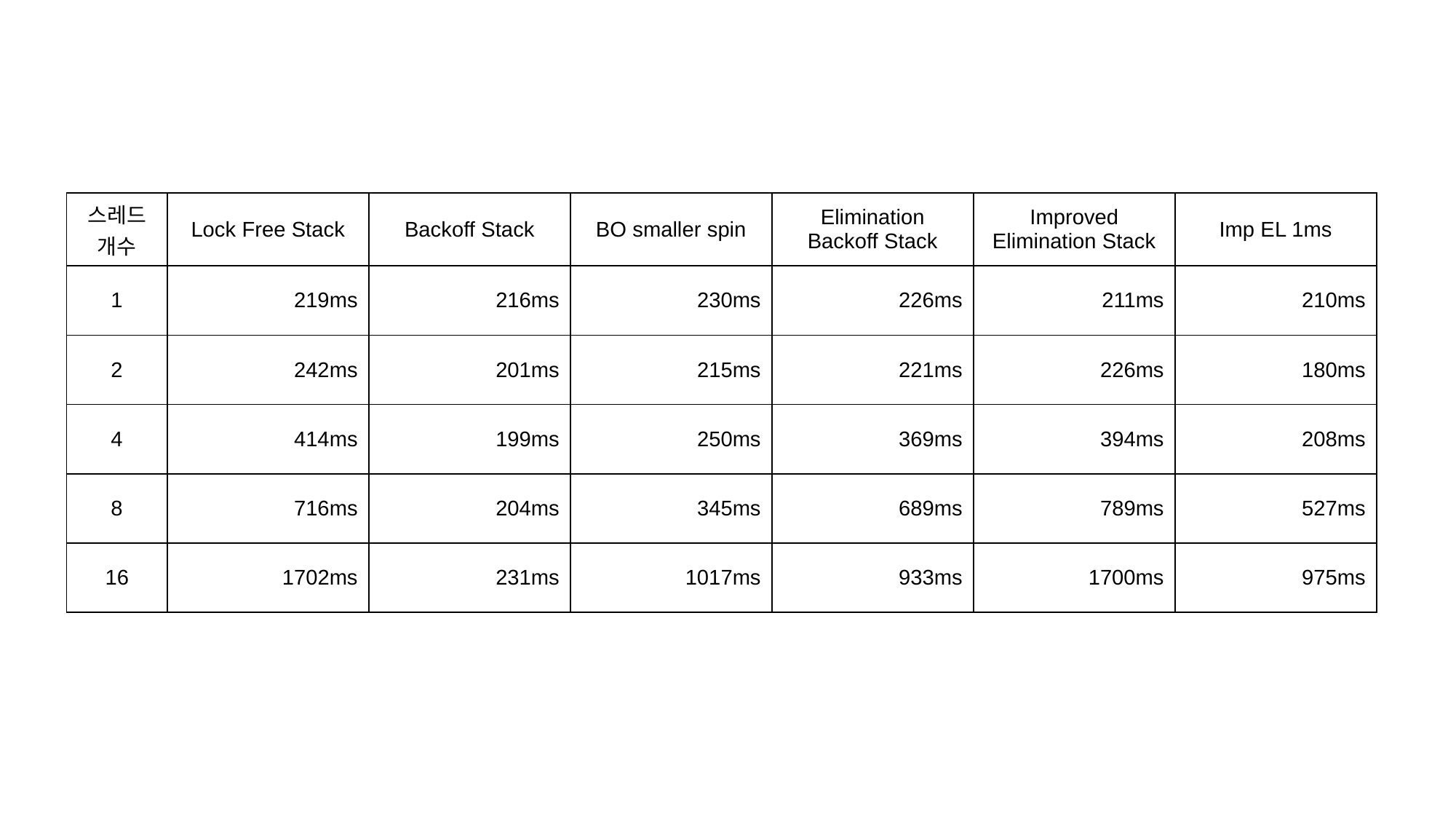

| 스레드 개수 | Lock Free Stack | Backoff Stack | BO smaller spin | Elimination Backoff Stack | Improved Elimination Stack | Imp EL 1ms |
| --- | --- | --- | --- | --- | --- | --- |
| 1 | 219ms | 216ms | 230ms | 226ms | 211ms | 210ms |
| 2 | 242ms | 201ms | 215ms | 221ms | 226ms | 180ms |
| 4 | 414ms | 199ms | 250ms | 369ms | 394ms | 208ms |
| 8 | 716ms | 204ms | 345ms | 689ms | 789ms | 527ms |
| 16 | 1702ms | 231ms | 1017ms | 933ms | 1700ms | 975ms |